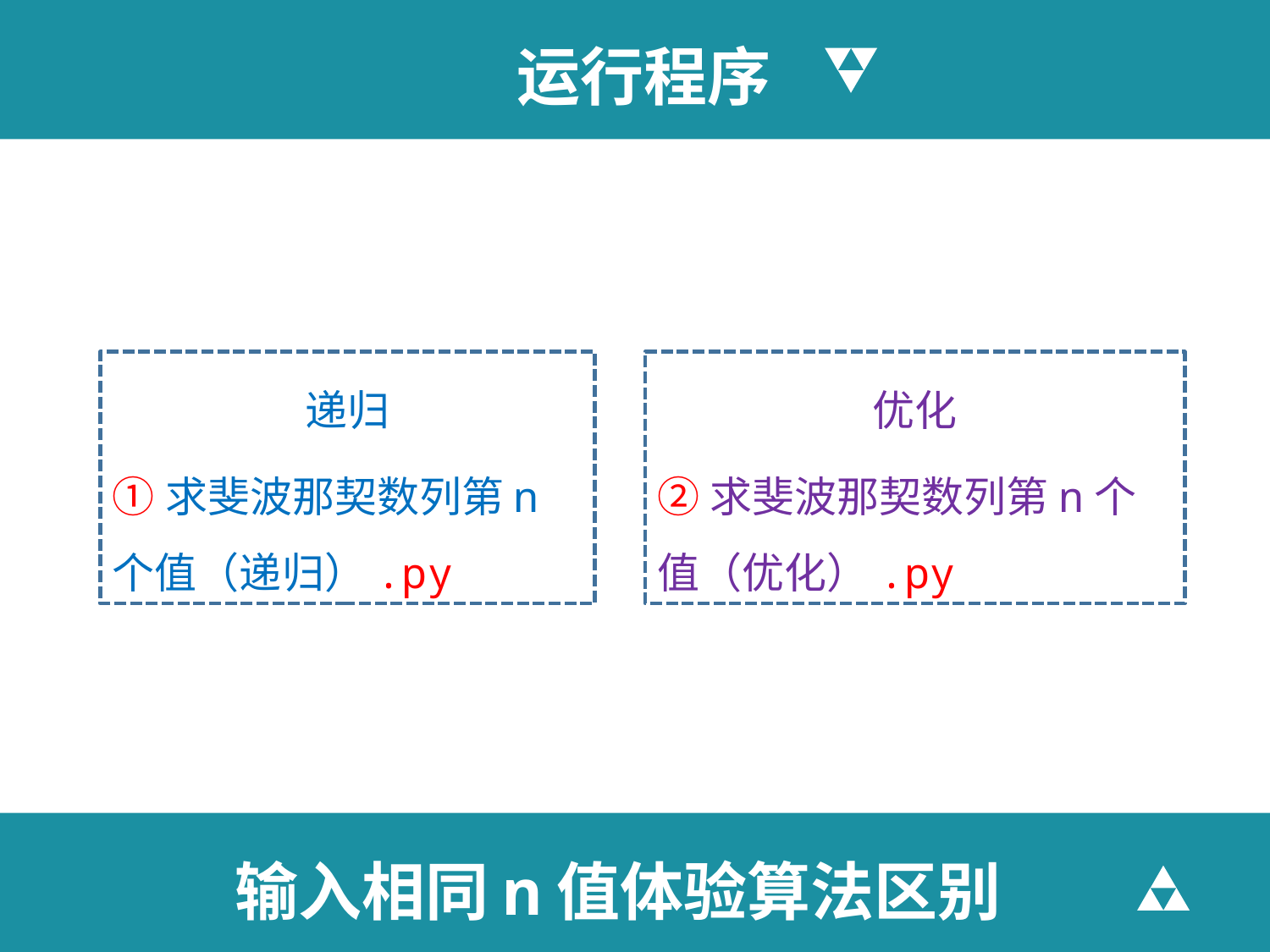

运行程序

递归
①求斐波那契数列第n个值（递归）.py
优化
②求斐波那契数列第n个值（优化）.py

输入相同n值体验算法区别